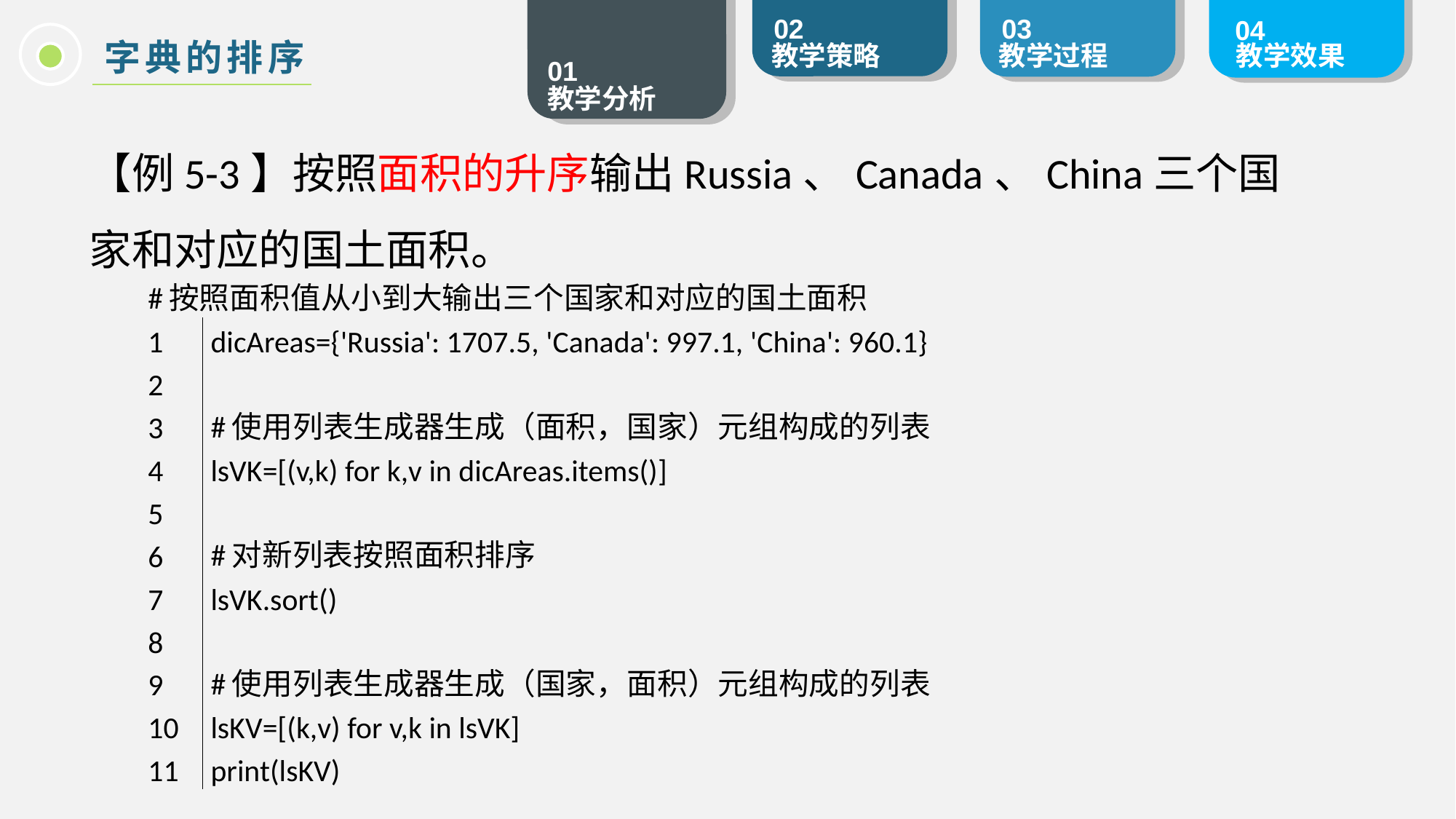

字典的排序
【例5-3】按照面积的升序输出Russia、Canada、China三个国家和对应的国土面积。

| #按照面积值从小到大输出三个国家和对应的国土面积 |  |
| --- | --- |
| 1 | dicAreas={'Russia': 1707.5, 'Canada': 997.1, 'China': 960.1} |
| 2 |  |
| 3 | #使用列表生成器生成（面积，国家）元组构成的列表 |
| 4 | lsVK=[(v,k) for k,v in dicAreas.items()] |
| 5 |  |
| 6 | #对新列表按照面积排序 |
| 7 | lsVK.sort() |
| 8 |  |
| 9 | #使用列表生成器生成（国家，面积）元组构成的列表 |
| 10 | lsKV=[(k,v) for v,k in lsVK] |
| 11 | print(lsKV) |